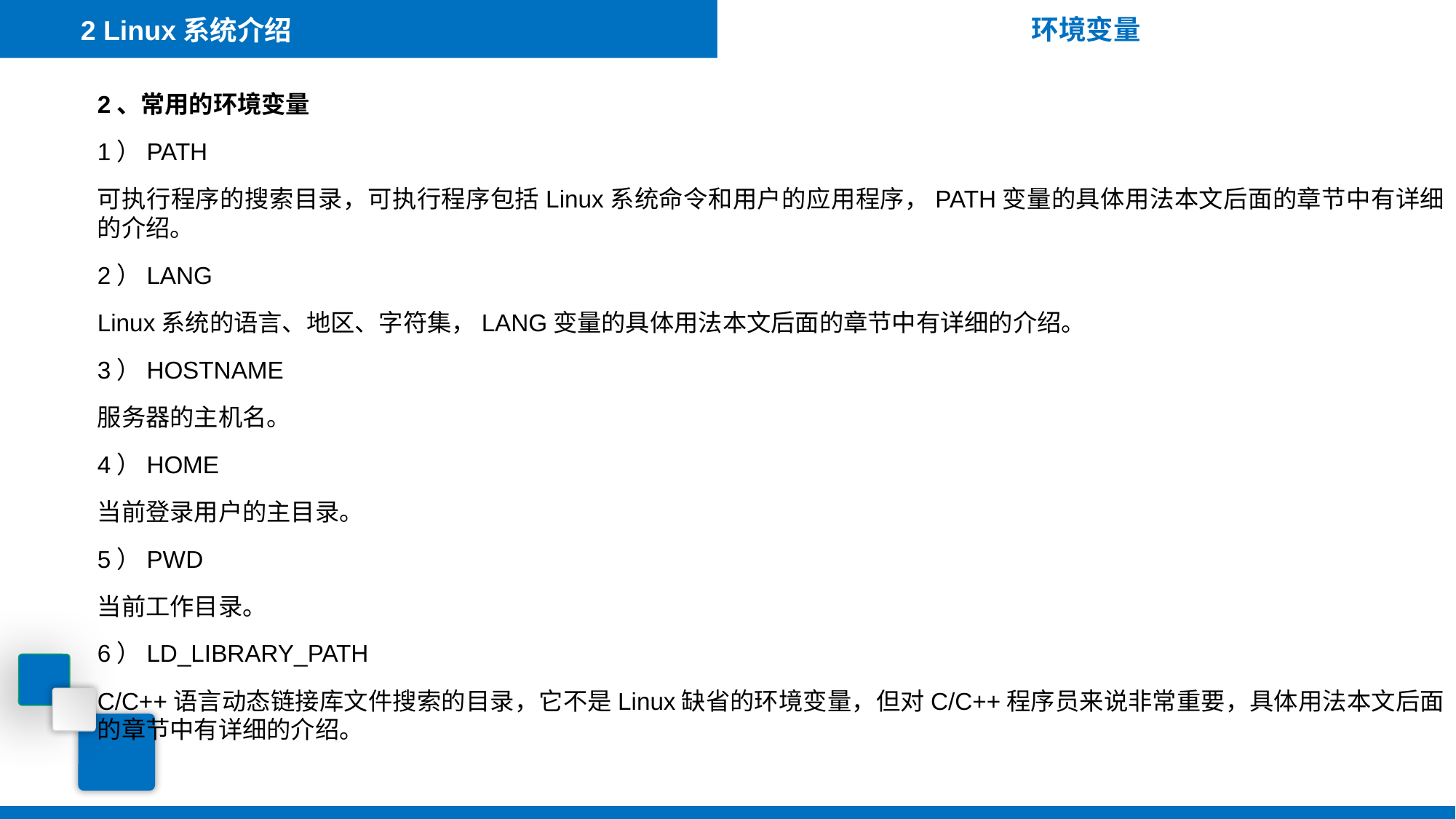

2 Linux系统介绍
环境变量

2、常用的环境变量
1）PATH
可执行程序的搜索目录，可执行程序包括Linux系统命令和用户的应用程序，PATH变量的具体用法本文后面的章节中有详细的介绍。
2）LANG
Linux系统的语言、地区、字符集，LANG变量的具体用法本文后面的章节中有详细的介绍。
3）HOSTNAME
服务器的主机名。
4）HOME
当前登录用户的主目录。
5）PWD
当前工作目录。
6）LD_LIBRARY_PATH
C/C++语言动态链接库文件搜索的目录，它不是Linux缺省的环境变量，但对C/C++程序员来说非常重要，具体用法本文后面的章节中有详细的介绍。